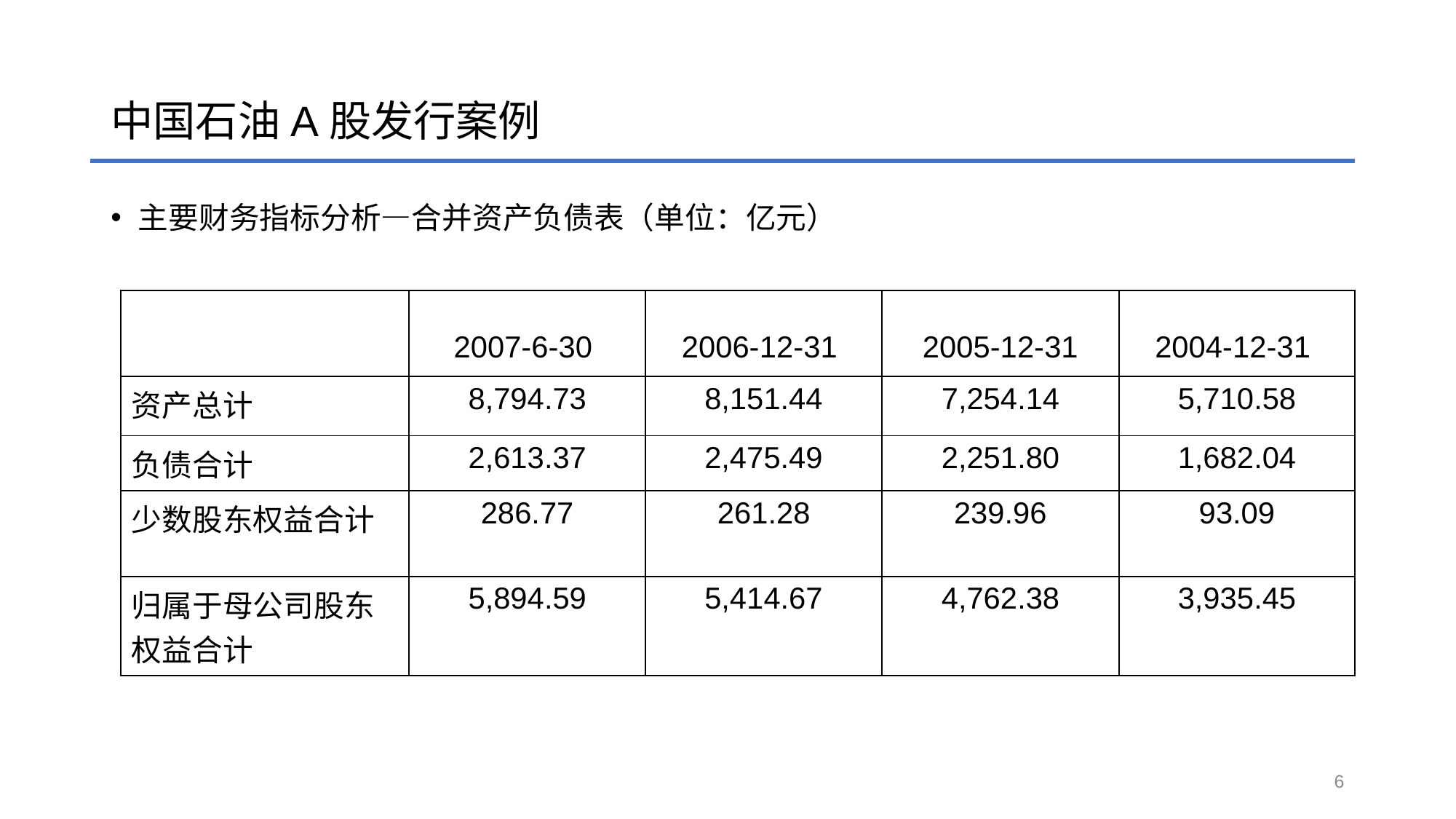

# 中国石油A股发行案例
主要财务指标分析—合并资产负债表（单位：亿元）
|  | 2007-6-30 | 2006-12-31 | 2005-12-31 | 2004-12-31 |
| --- | --- | --- | --- | --- |
| 资产总计 | 8,794.73 | 8,151.44 | 7,254.14 | 5,710.58 |
| 负债合计 | 2,613.37 | 2,475.49 | 2,251.80 | 1,682.04 |
| 少数股东权益合计 | 286.77 | 261.28 | 239.96 | 93.09 |
| 归属于母公司股东权益合计 | 5,894.59 | 5,414.67 | 4,762.38 | 3,935.45 |
6